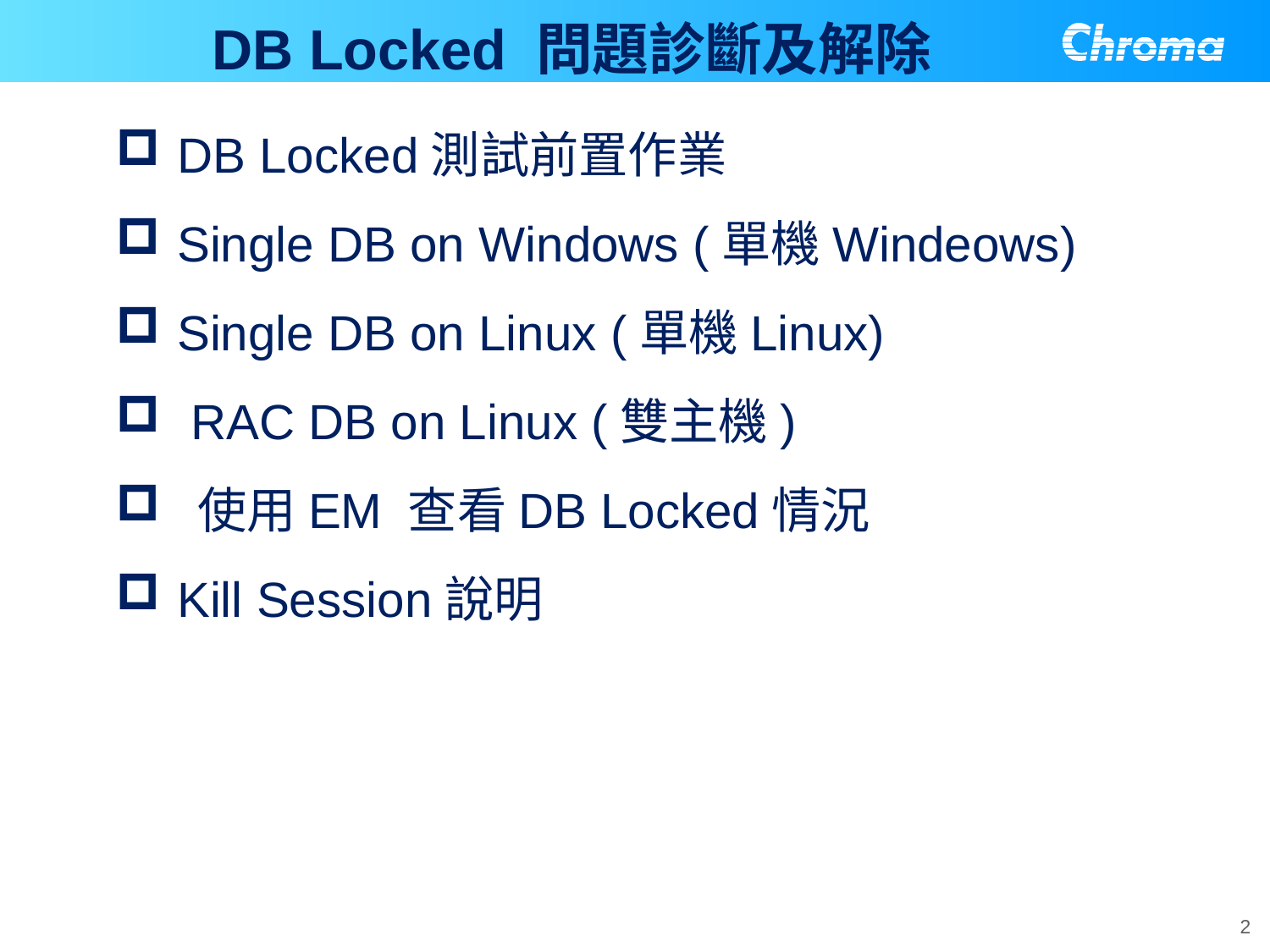

# DB Locked 問題診斷及解除
 DB Locked測試前置作業

 Single DB on Windows (單機Windeows)

 Single DB on Linux (單機Linux)

  RAC DB on Linux (雙主機)

  使用EM 查看DB Locked情況

 Kill Session說明